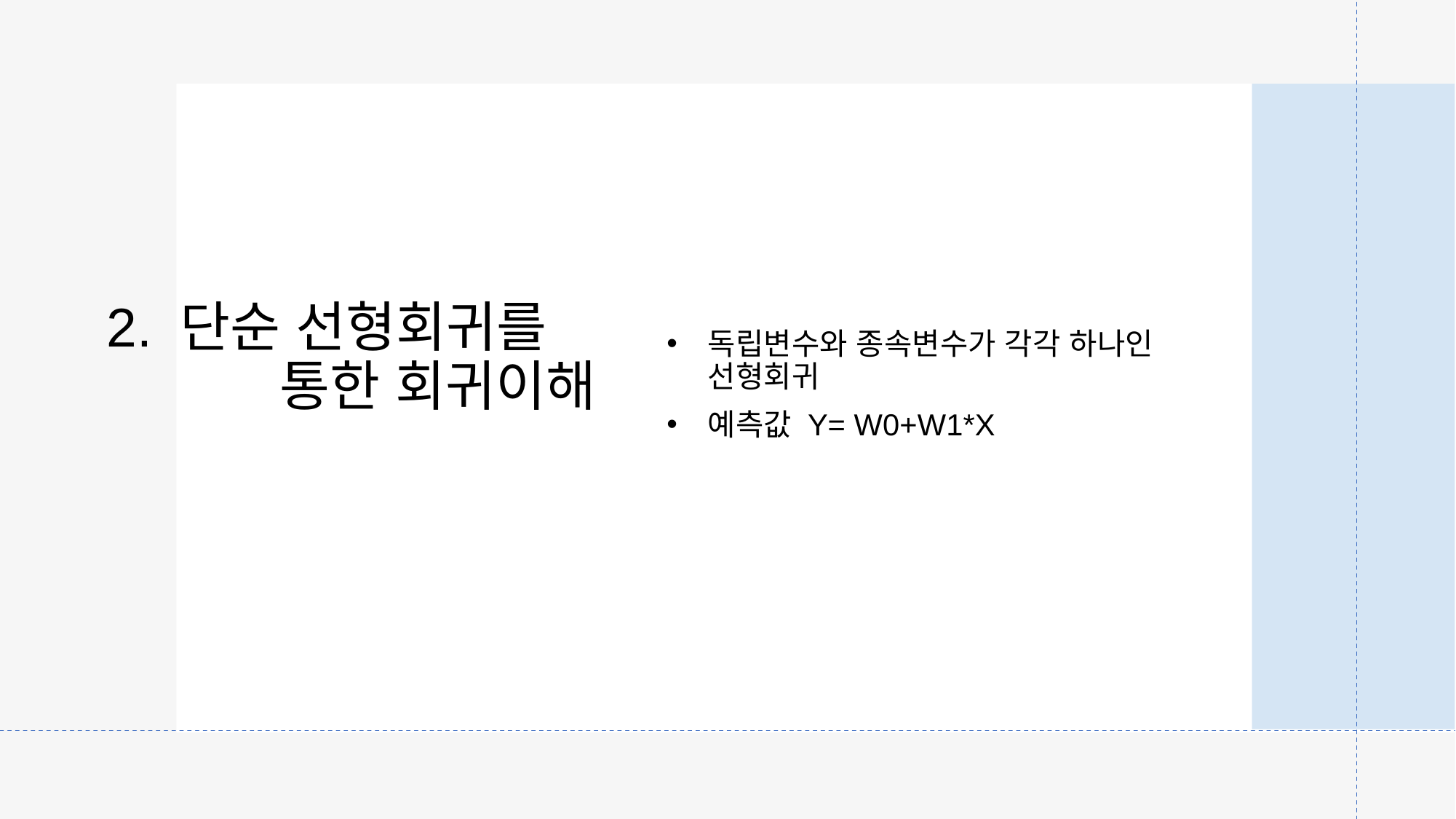

# 2. 단순 선형회귀를 		통한 회귀이해
독립변수와 종속변수가 각각 하나인 선형회귀
예측값 Y= W0+W1*X